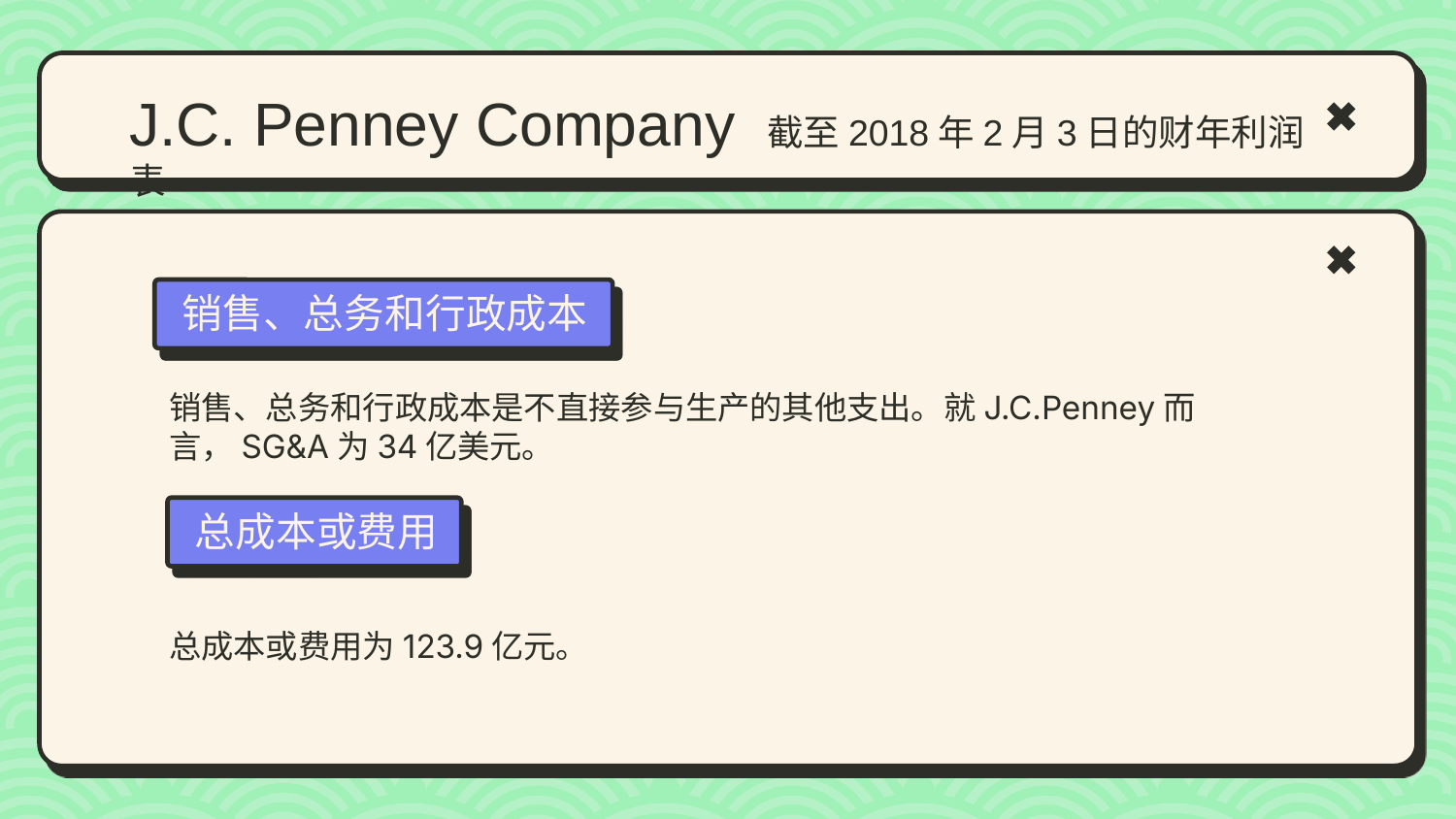

# J.C. Penney Company 截至2018年2月3日的财年利润表
销售、总务和行政成本

销售、总务和行政成本是不直接参与生产的其他支出。就J.C.Penney而言，SG&A为34亿美元。
总成本或费用

总成本或费用为123.9亿元。